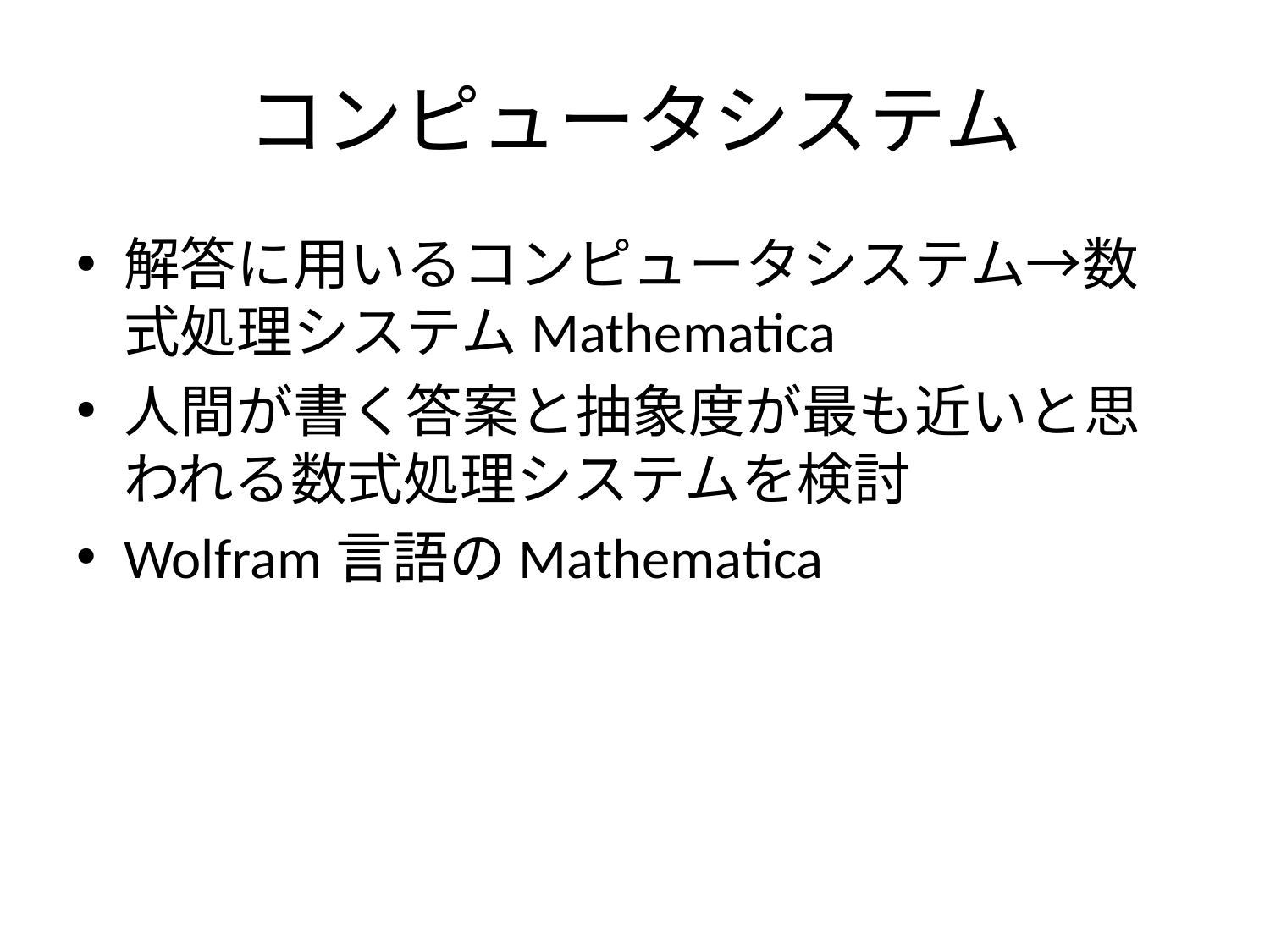

# コンピュータシステム
解答に用いるコンピュータシステム→数式処理システムMathematica
人間が書く答案と抽象度が最も近いと思われる数式処理システムを検討
Wolfram言語のMathematica